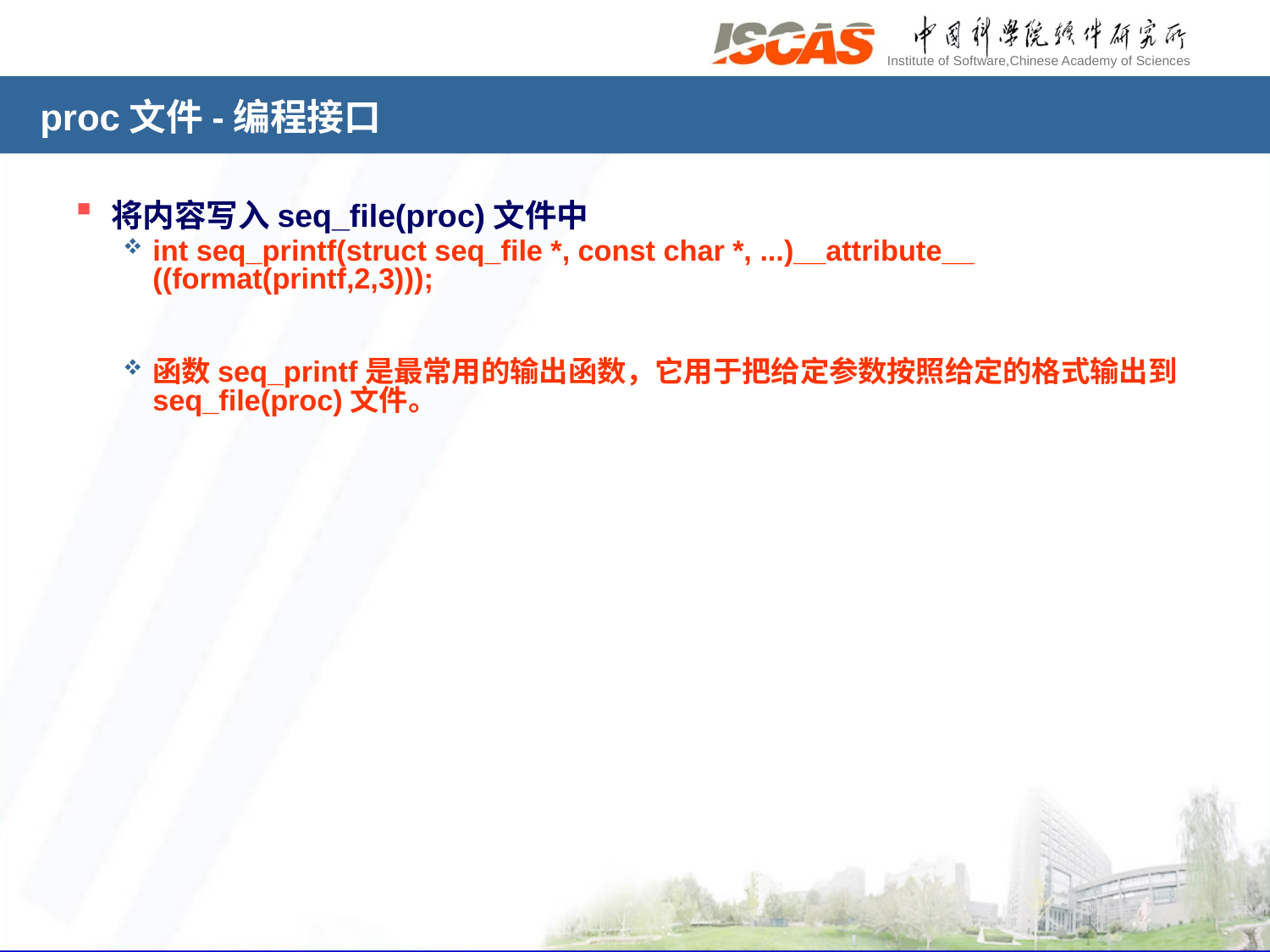

# proc文件-编程接口
将内容写入seq_file(proc)文件中
int seq_printf(struct seq_file *, const char *, ...)__attribute__ ((format(printf,2,3)));

函数seq_printf是最常用的输出函数，它用于把给定参数按照给定的格式输出到seq_file(proc)文件。